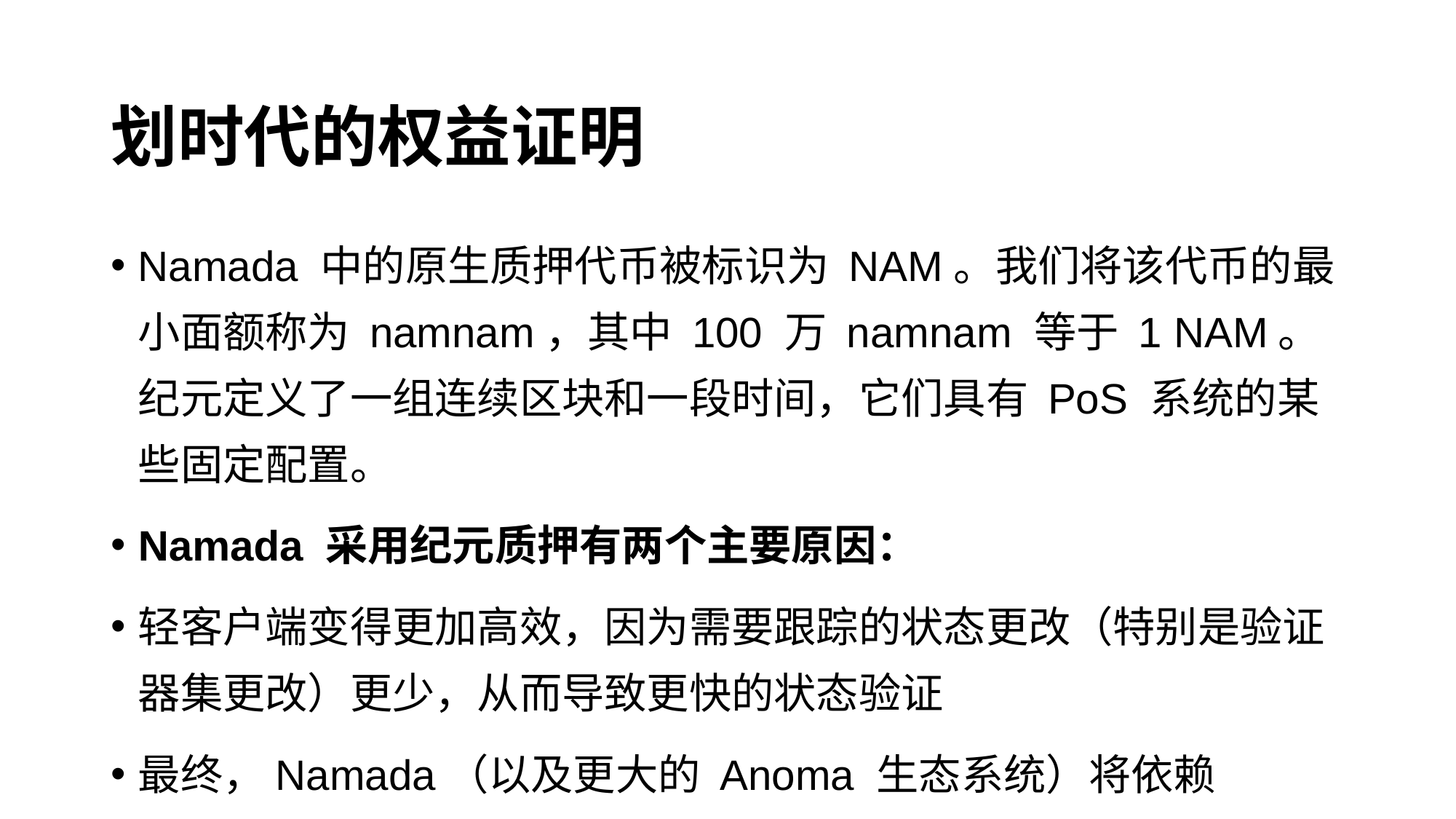

# 划时代的权益证明
Namada 中的原生质押代币被标识为 NAM。我们将该代币的最小面额称为 namnam，其中 100 万 namnam 等于 1 NAM。纪元定义了一组连续区块和一段时间，它们具有 PoS 系统的某些固定配置。
Namada 采用纪元质押有两个主要原因：
轻客户端变得更加高效，因为需要跟踪的状态更改（特别是验证器集更改）更少，从而导致更快的状态验证
最终，Namada（以及更大的 Anoma 生态系统）将依赖 Ferveo DKG 协议来加密内存池中的交易。 Ferveo 必须知道近期 epoch 的验证器集，以便有足够的时间在给定 epoch 之前计算 DKG。